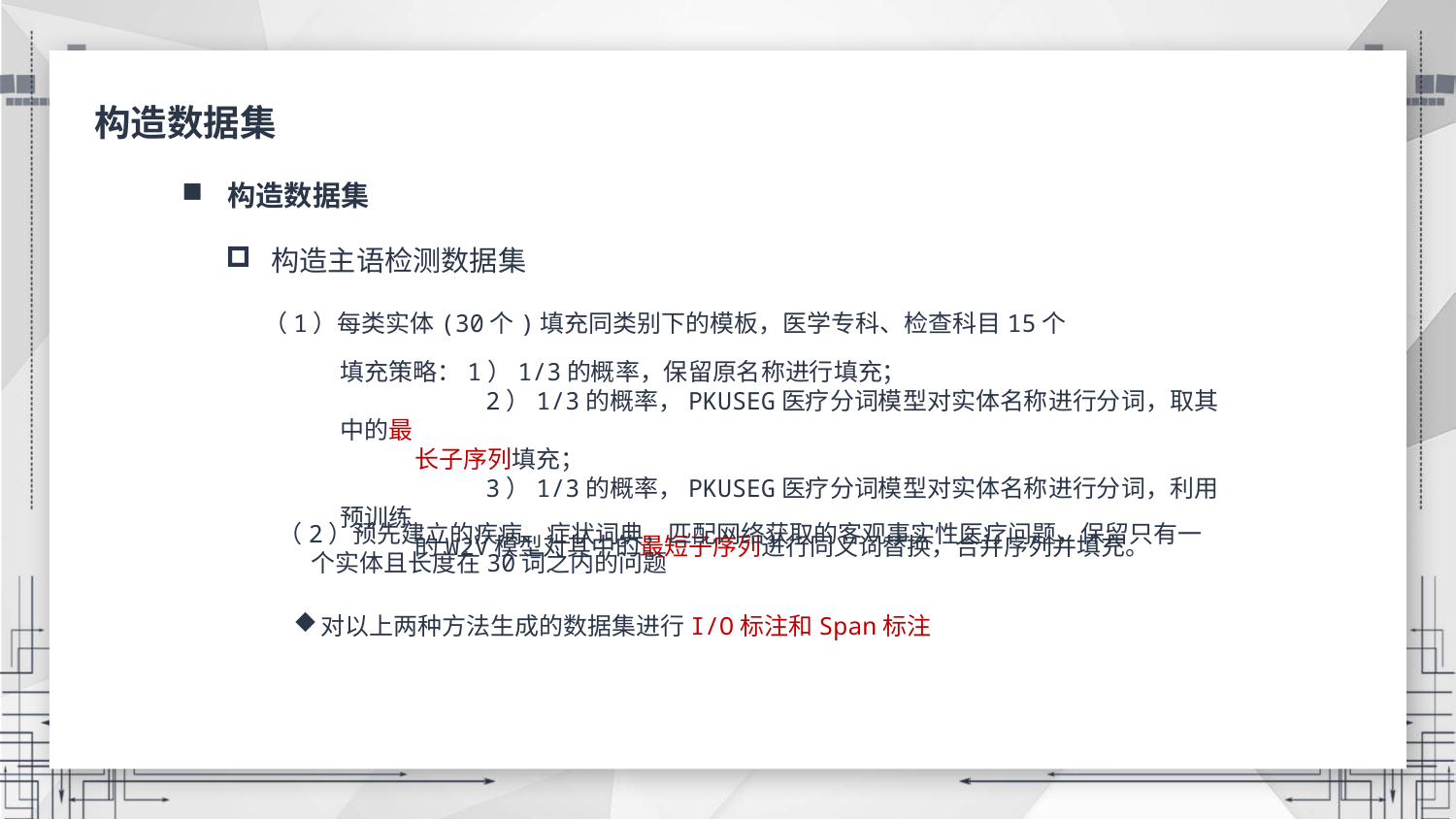

构造数据集
构造数据集
构造主语检测数据集
（1）每类实体(30个)填充同类别下的模板，医学专科、检查科目15个
填充策略：1）1/3的概率，保留原名称进行填充；
          2）1/3的概率，PKUSEG医疗分词模型对实体名称进行分词，取其中的最
             长子序列填充；
          3）1/3的概率，PKUSEG医疗分词模型对实体名称进行分词，利用预训练
             的W2V模型对其中的最短子序列进行同义词替换，合并序列并填充。
（2）预先建立的疾病、症状词典，匹配网络获取的客观事实性医疗问题，保留只有一
     个实体且长度在30词之内的问题
对以上两种方法生成的数据集进行I/O标注和Span标注